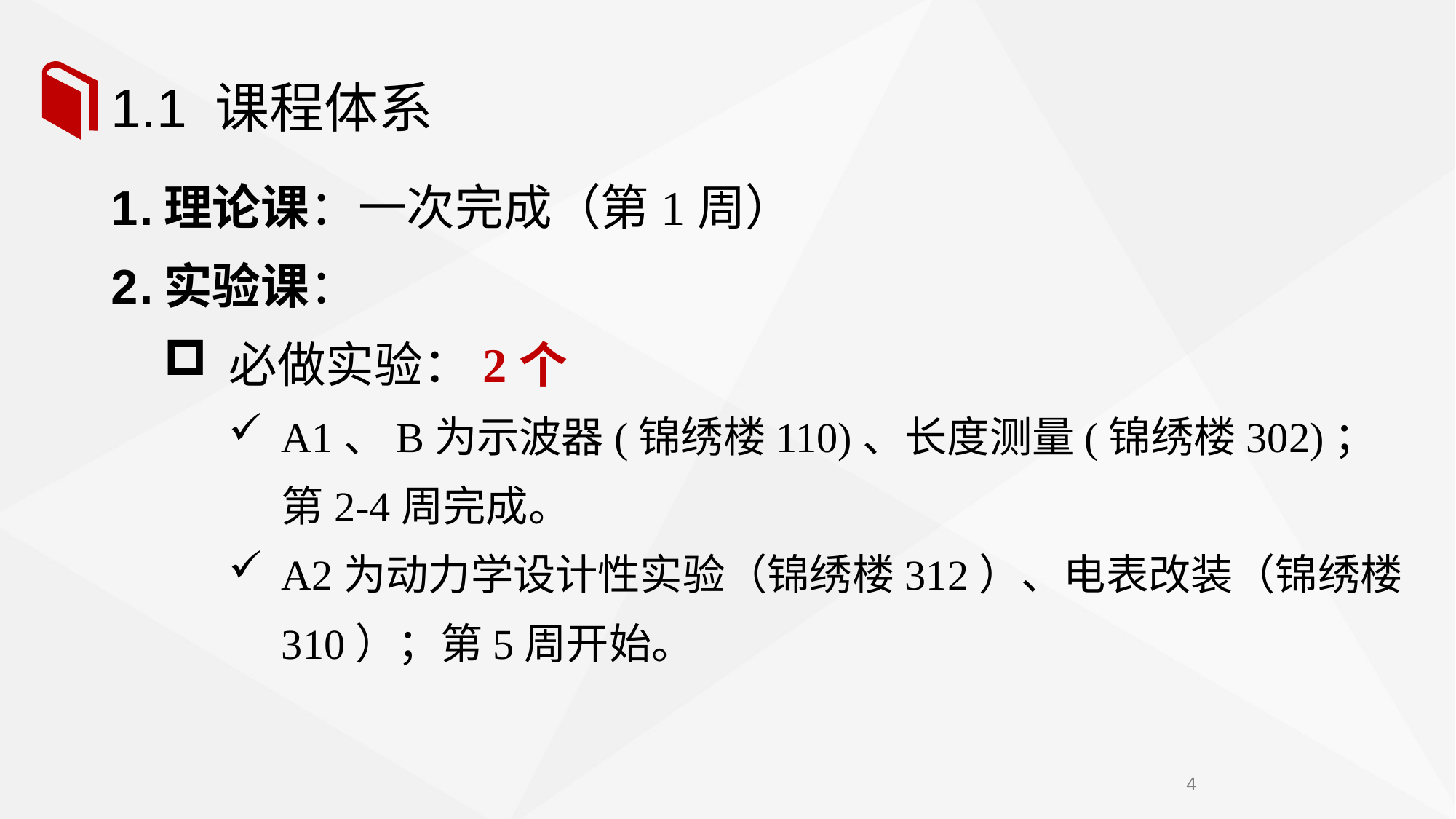

# 1.1 课程体系
理论课：一次完成（第1周）
实验课：
必做实验：2个
A1、B为示波器(锦绣楼110)、长度测量(锦绣楼302)；第2-4周完成。
A2为动力学设计性实验（锦绣楼312）、电表改装（锦绣楼310）；第5周开始。
4